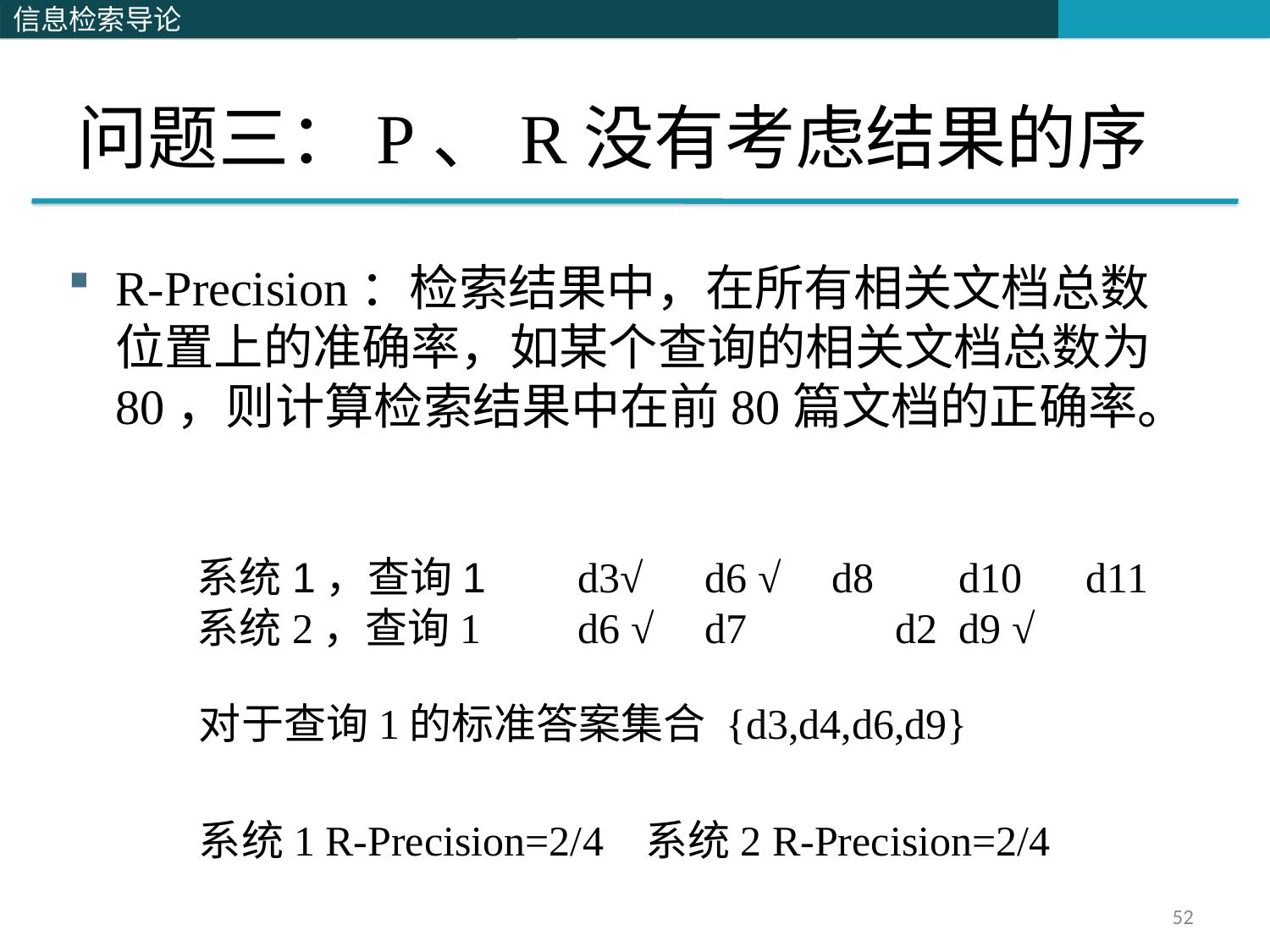

# 问题三：P、R没有考虑结果的序
R-Precision：检索结果中，在所有相关文档总数位置上的准确率，如某个查询的相关文档总数为80，则计算检索结果中在前80篇文档的正确率。
系统1，查询1	d3√	d6 √ 	d8	d10	d11
系统2，查询1	d6 √ 	d7	      d2 	d9 √
对于查询1的标准答案集合 {d3,d4,d6,d9}

系统1 R-Precision=2/4   系统2 R-Precision=2/4
52